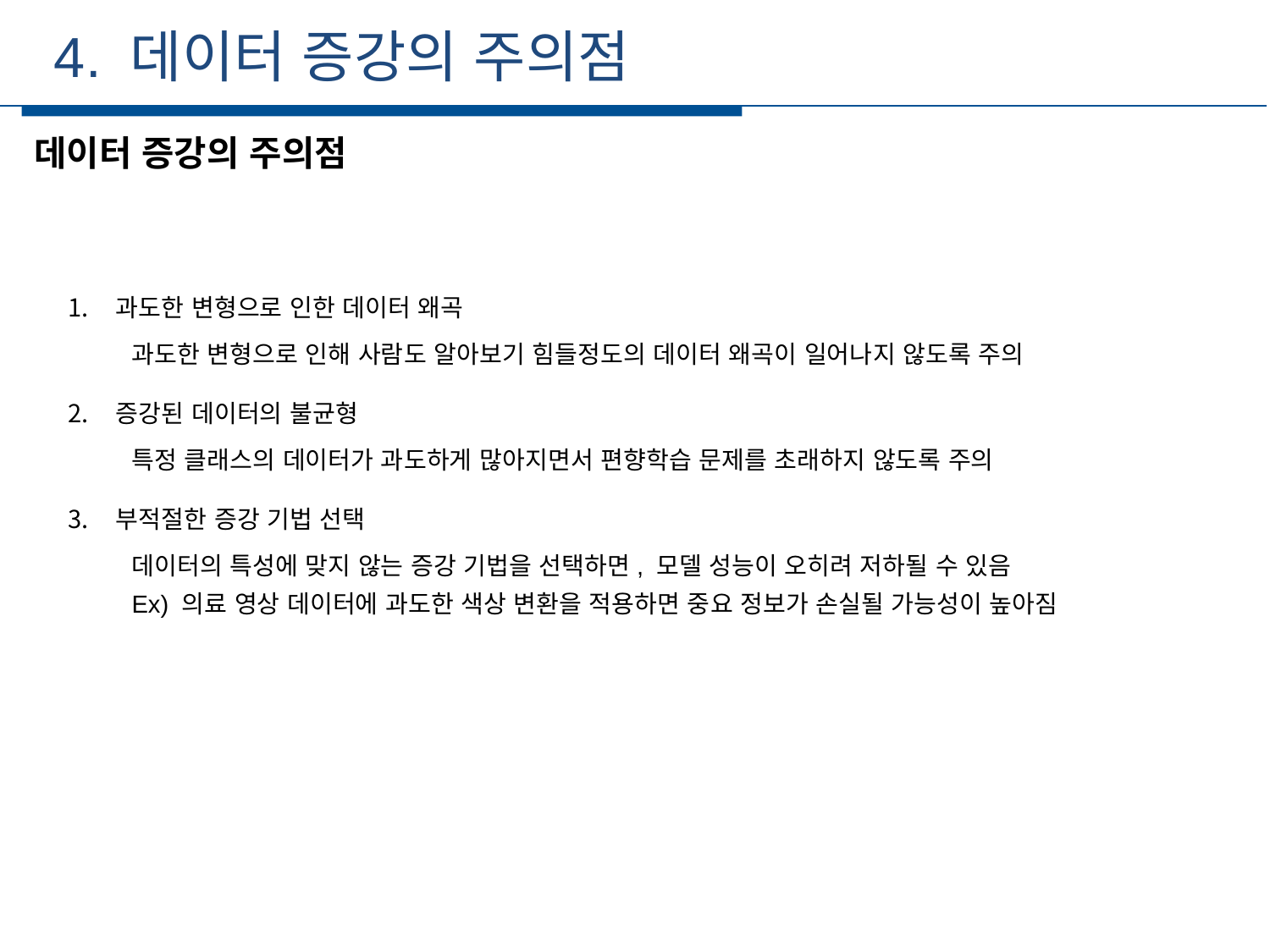

4. 데이터 증강의 주의점
세부일정

데이터 증강의 주의점
과도한 변형으로 인한 데이터 왜곡

과도한 변형으로 인해 사람도 알아보기 힘들정도의 데이터 왜곡이 일어나지 않도록 주의

증강된 데이터의 불균형

특정 클래스의 데이터가 과도하게 많아지면서 편향학습 문제를 초래하지 않도록 주의

부적절한 증강 기법 선택

데이터의 특성에 맞지 않는 증강 기법을 선택하면, 모델 성능이 오히려 저하될 수 있음

Ex) 의료 영상 데이터에 과도한 색상 변환을 적용하면 중요 정보가 손실될 가능성이 높아짐